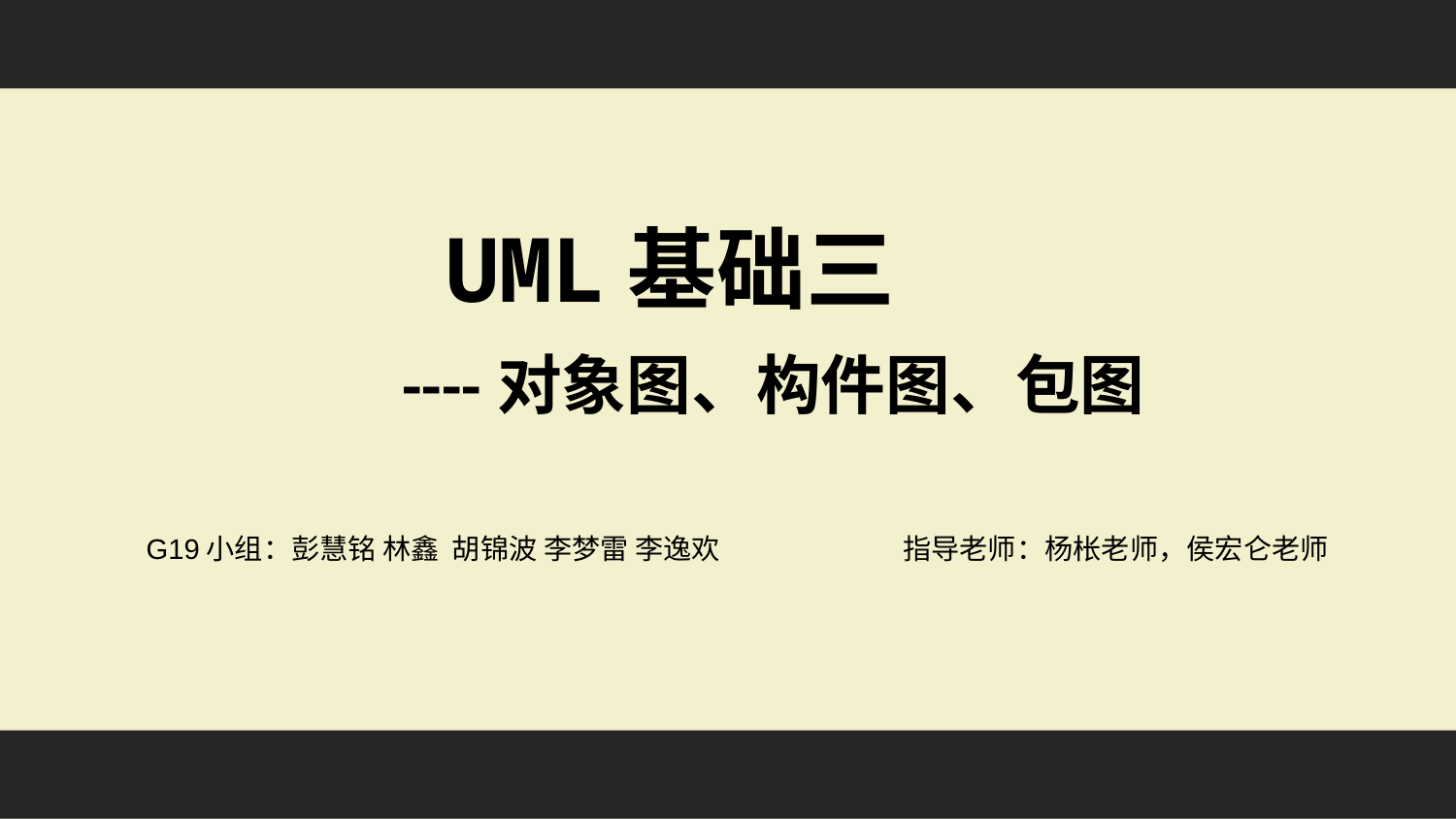

UML基础三
	   ----对象图、构件图、包图

G19小组：彭慧铭 林鑫  胡锦波 李梦雷 李逸欢
指导老师：杨枨老师，侯宏仑老师